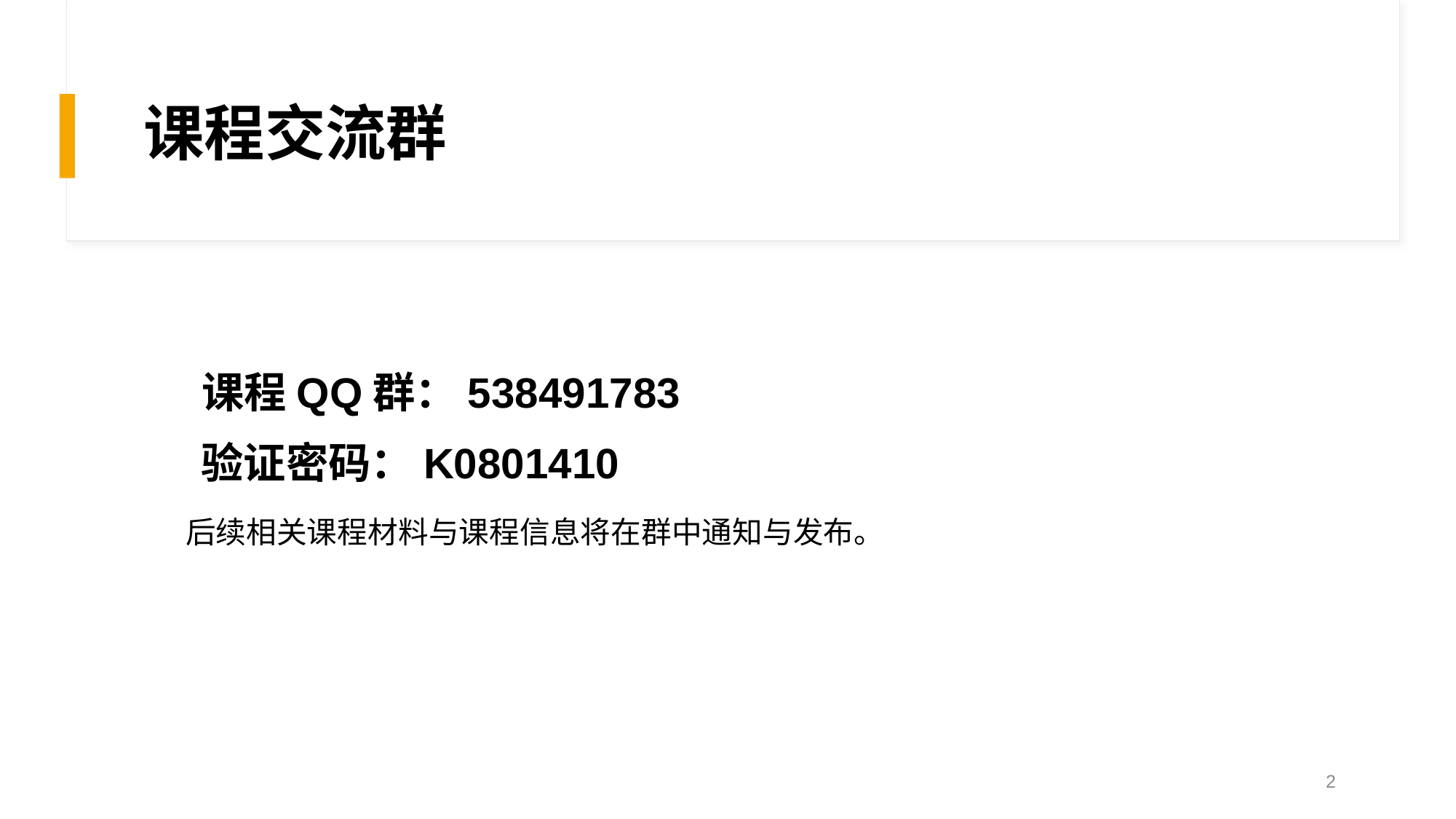

# 课程交流群

      课程QQ群：538491783
     验证密码：K0801410
    后续相关课程材料与课程信息将在群中通知与发布。
2